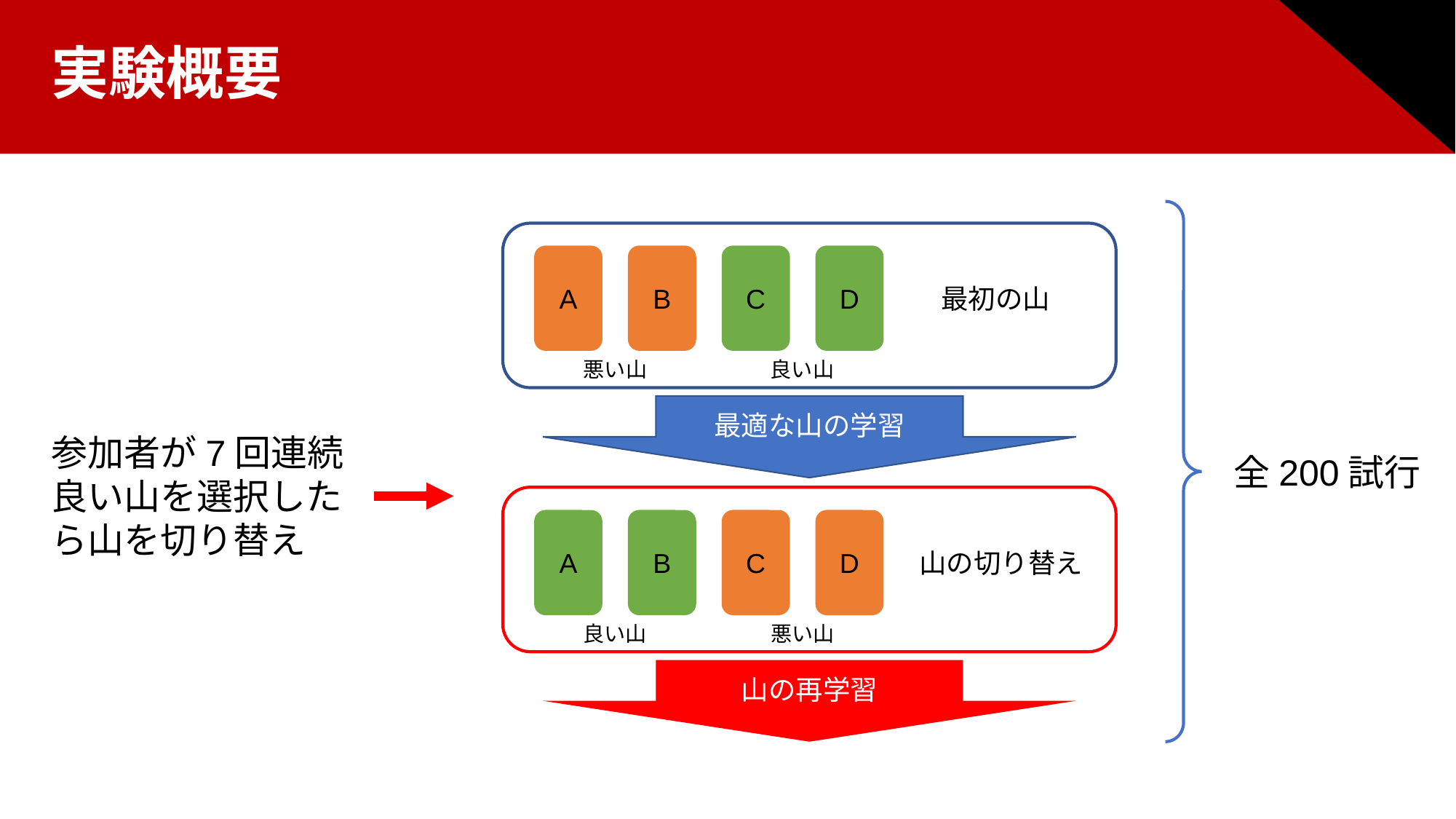

実験概要

A
B
C
D
悪い山
良い山
最初の山
最適な山の学習
参加者が7回連続良い山を選択したら山を切り替え
全200試行

A
B
C
D
良い山
悪い山
山の切り替え
山の再学習